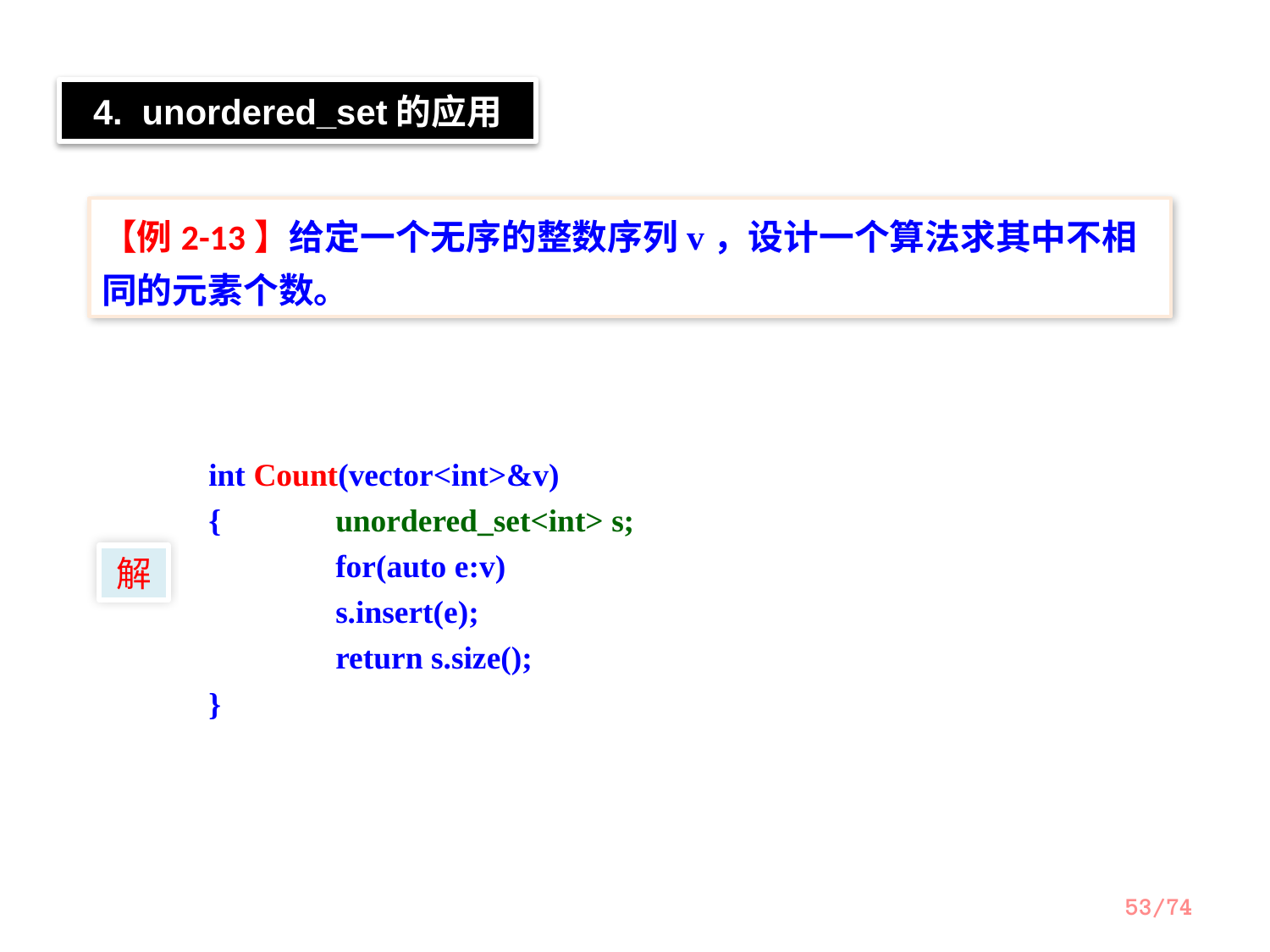

4.  unordered_set的应用
【例2-13】给定一个无序的整数序列v，设计一个算法求其中不相同的元素个数。
int Count(vector<int>&v)
{   	unordered_set<int> s;
    	for(auto e:v)
        	s.insert(e);
    	return s.size();
}
解
53/74